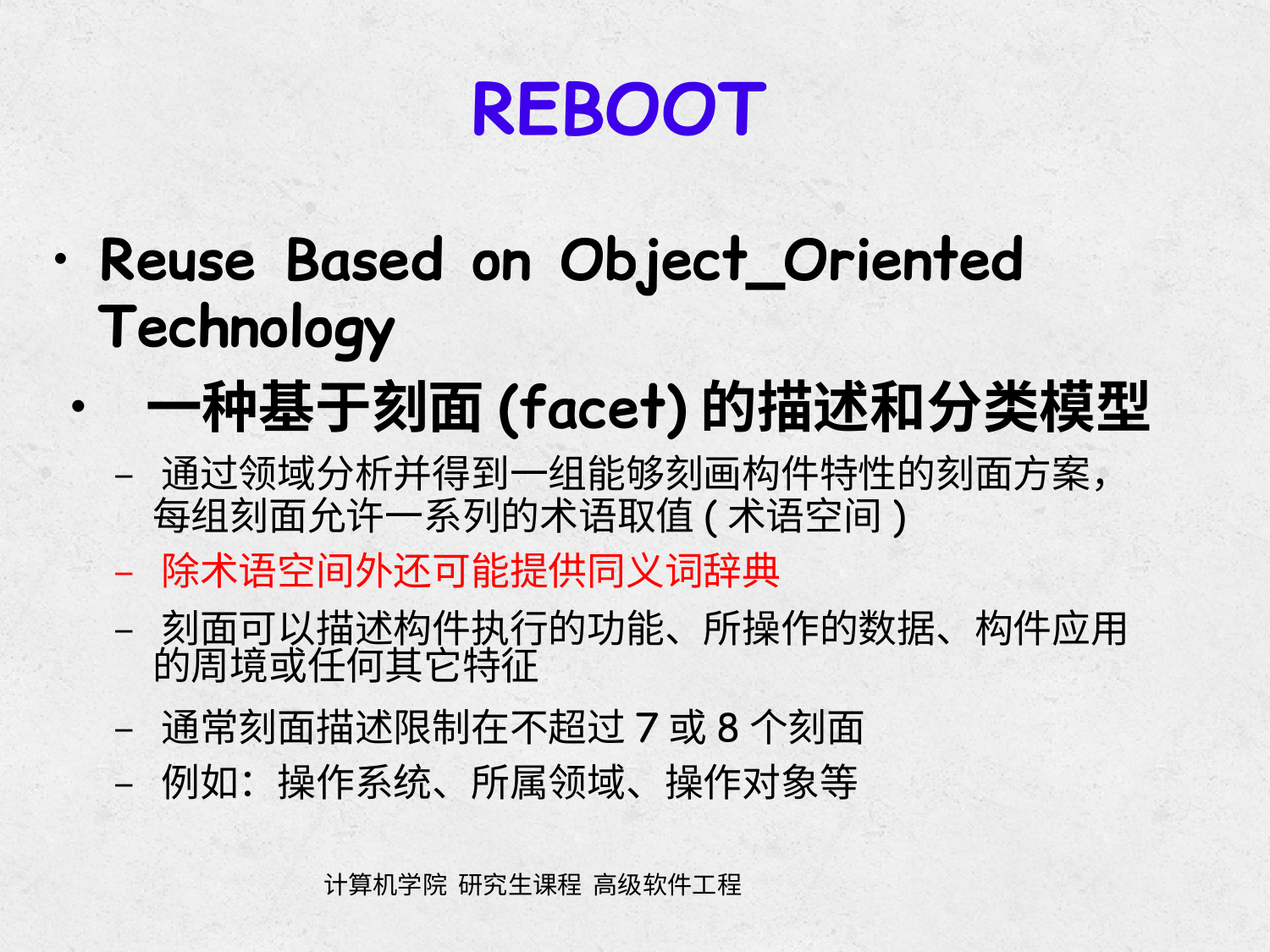

REBOOT

•  Reuse  Based  on  Object_Oriented
	Technology
•  一种基于刻面(facet)的描述和分类模型
		–  通过领域分析并得到一组能够刻画构件特性的刻面方案，
			每组刻面允许一系列的术语取值(术语空间)
		–  除术语空间外还可能提供同义词辞典
		–  刻面可以描述构件执行的功能、所操作的数据、构件应用
			的周境或任何其它特征
		–  通常刻面描述限制在不超过7或8个刻面
		–  例如：操作系统、所属领域、操作对象等
计算机学院  研究生课程  高级软件工程